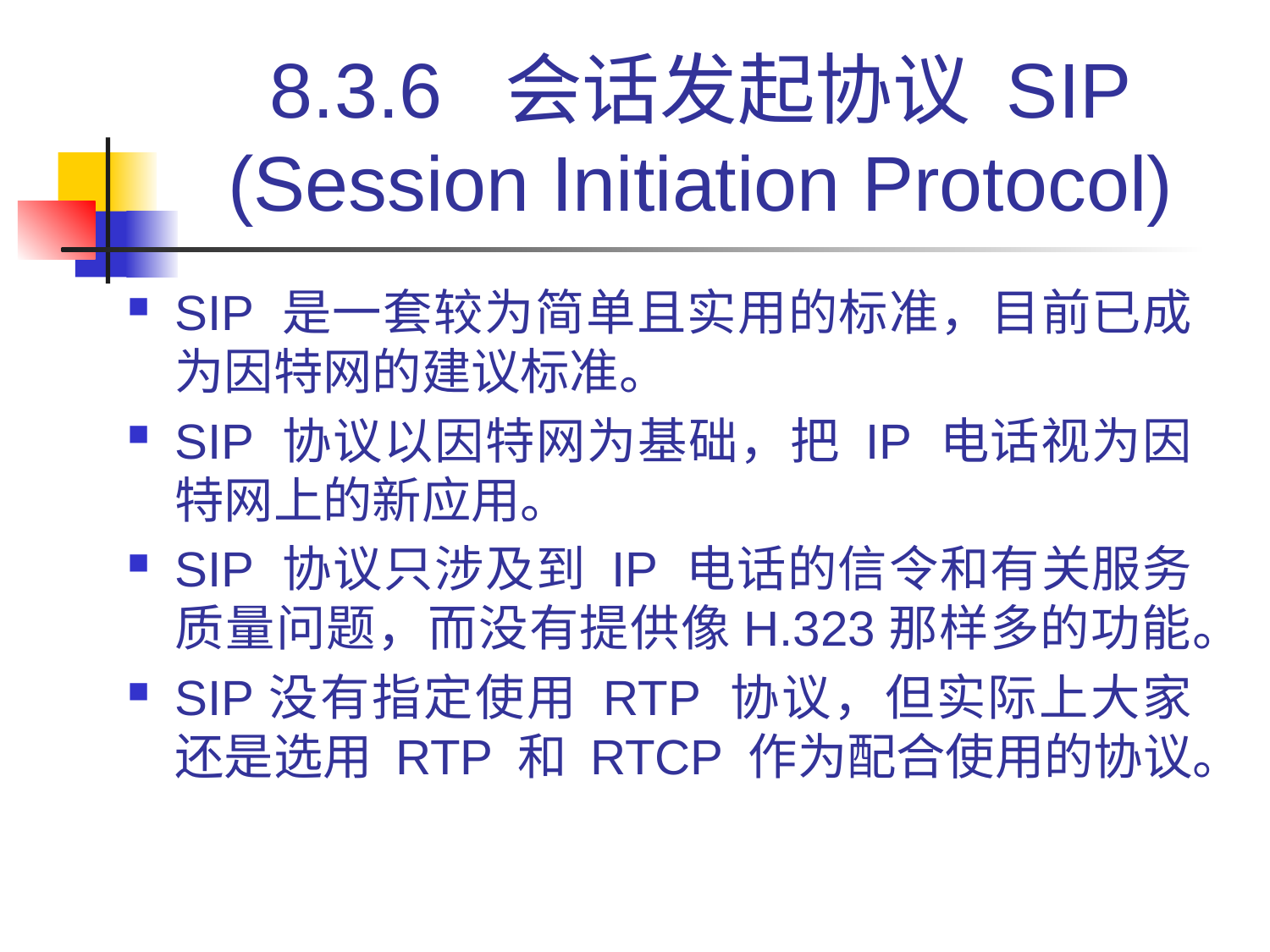

# 8.3.6  会话发起协议 SIP (Session Initiation Protocol)
SIP 是一套较为简单且实用的标准，目前已成为因特网的建议标准。
SIP 协议以因特网为基础，把 IP 电话视为因特网上的新应用。
SIP 协议只涉及到 IP 电话的信令和有关服务质量问题，而没有提供像H.323那样多的功能。
SIP没有指定使用 RTP 协议，但实际上大家还是选用 RTP 和 RTCP 作为配合使用的协议。